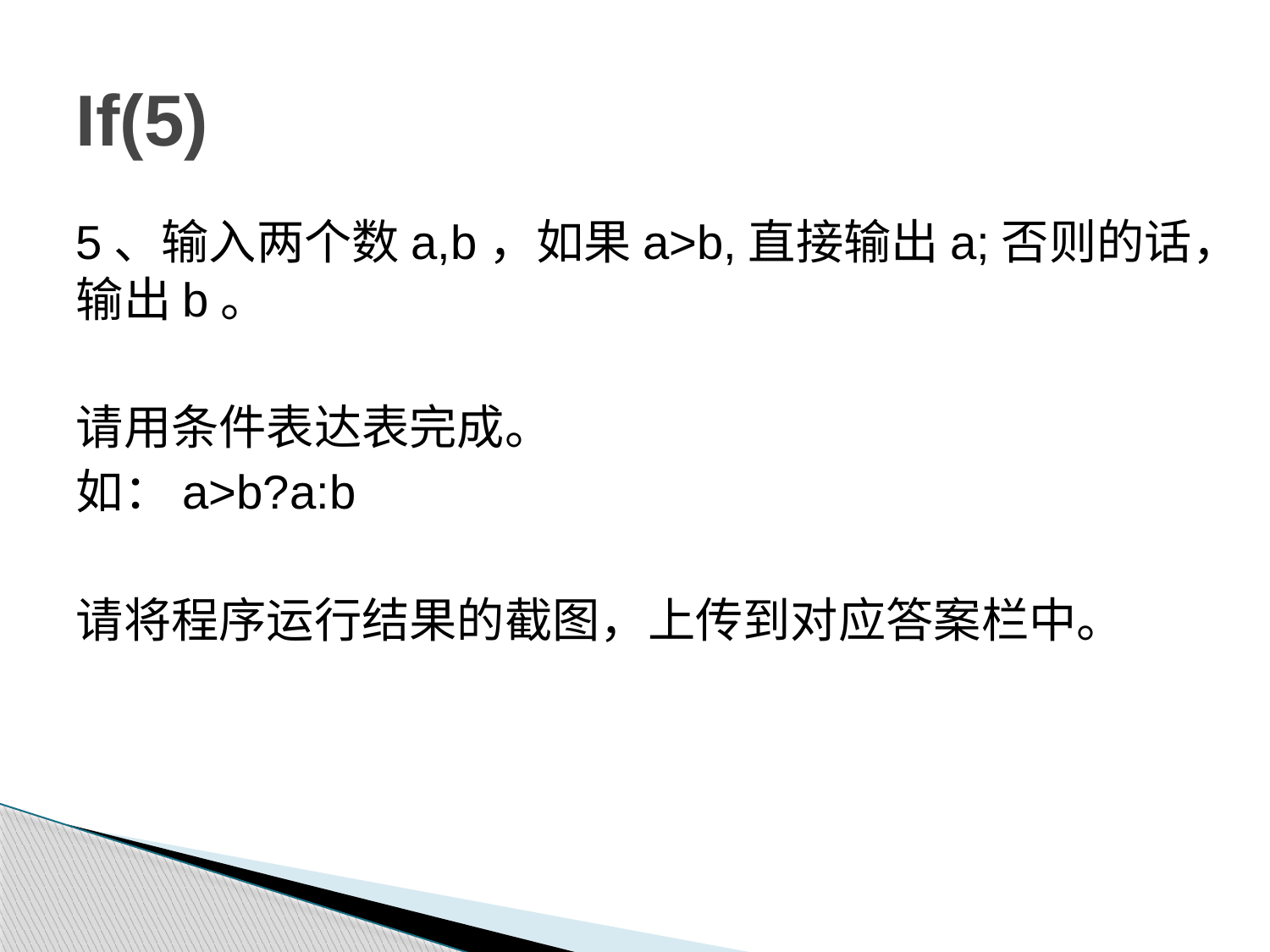

# If(5)
5、输入两个数a,b，如果a>b,直接输出a;否则的话，输出b。

请用条件表达表完成。
如：a>b?a:b

请将程序运行结果的截图，上传到对应答案栏中。